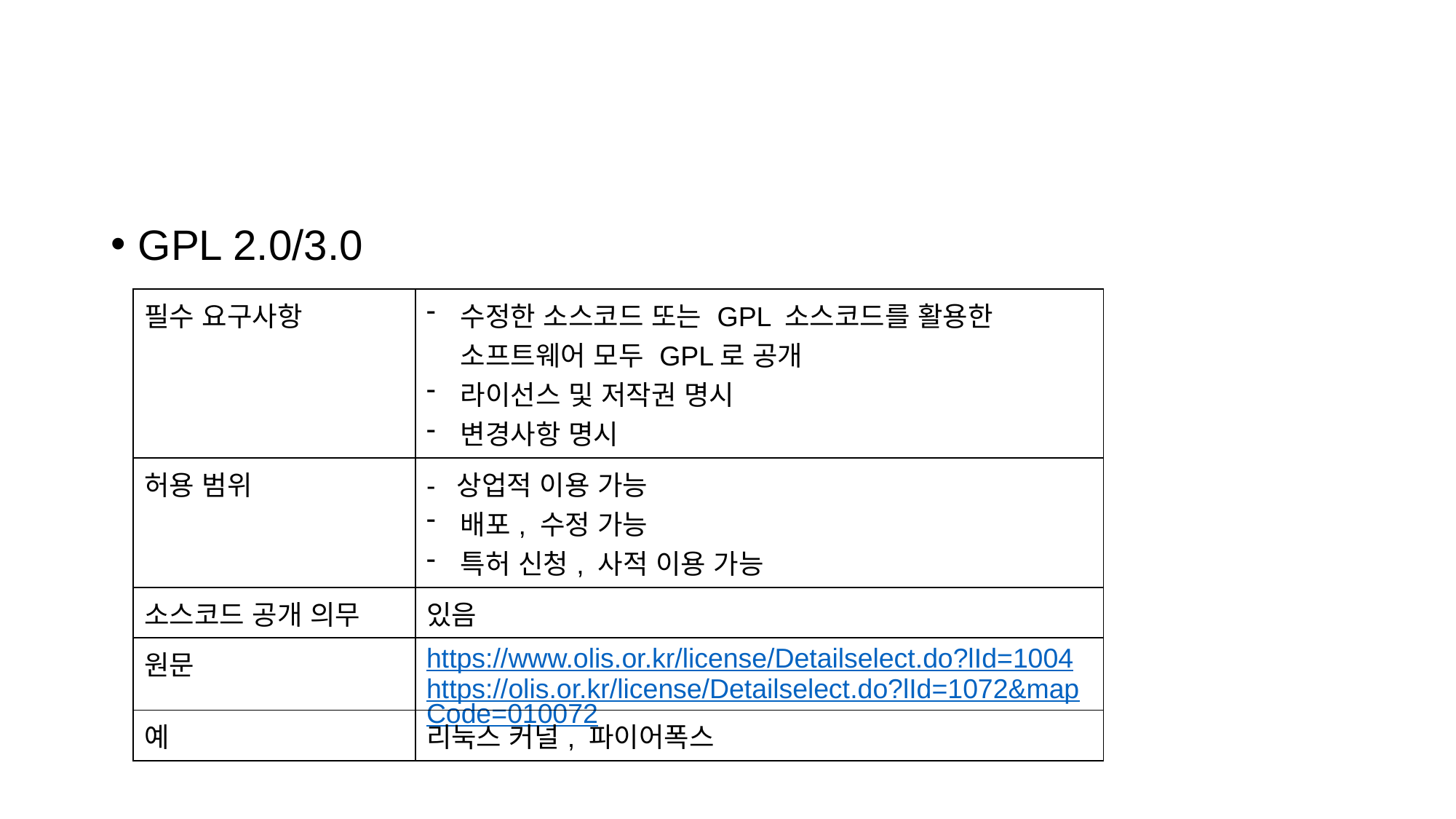

#
GPL 2.0/3.0

| 필수 요구사항 | 수정한 소스코드 또는 GPL 소스코드를 활용한 소프트웨어 모두 GPL로 공개 라이선스 및 저작권 명시 변경사항 명시 |
| --- | --- |
| 허용 범위 | - 상업적 이용 가능 배포, 수정 가능 특허 신청, 사적 이용 가능 |
| 소스코드 공개 의무 | 있음 |
| 원문 | https://www.olis.or.kr/license/Detailselect.do?lId=1004 https://olis.or.kr/license/Detailselect.do?lId=1072&mapCode=010072 |
| 예 | 리눅스 커널, 파이어폭스 |